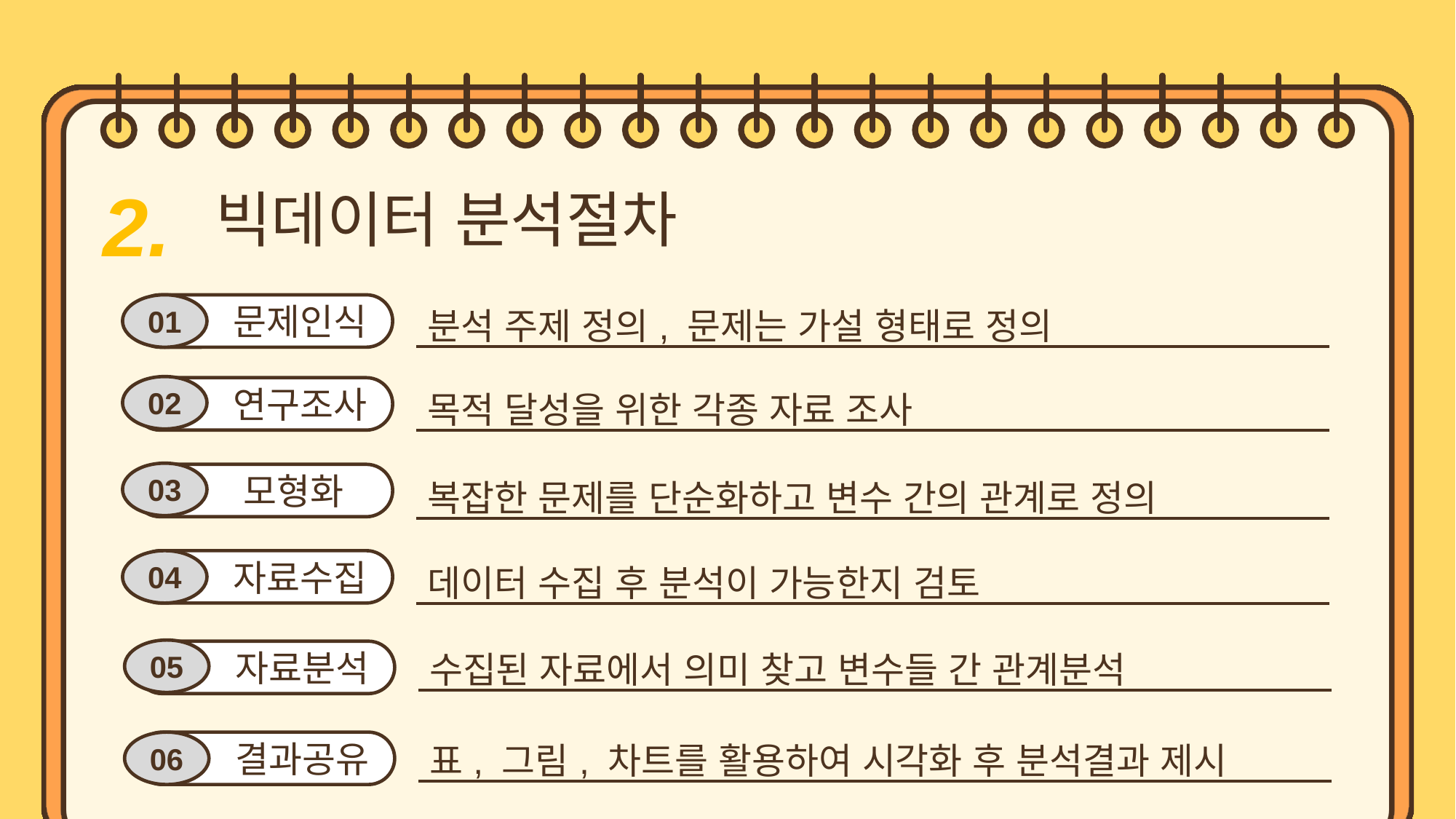

2.
빅데이터 분석절차
| 분석 주제 정의, 문제는 가설 형태로 정의 |
| --- |
01
 문제인식
| 목적 달성을 위한 각종 자료 조사 |
| --- |
02
 연구조사
03
| 복잡한 문제를 단순화하고 변수 간의 관계로 정의 |
| --- |
  모형화
| 데이터 수집 후 분석이 가능한지 검토 |
| --- |
04
 자료수집
| 수집된 자료에서 의미 찾고 변수들 간 관계분석 |
| --- |
05
 자료분석
| 표, 그림, 차트를 활용하여 시각화 후 분석결과 제시 |
| --- |
06
 결과공유